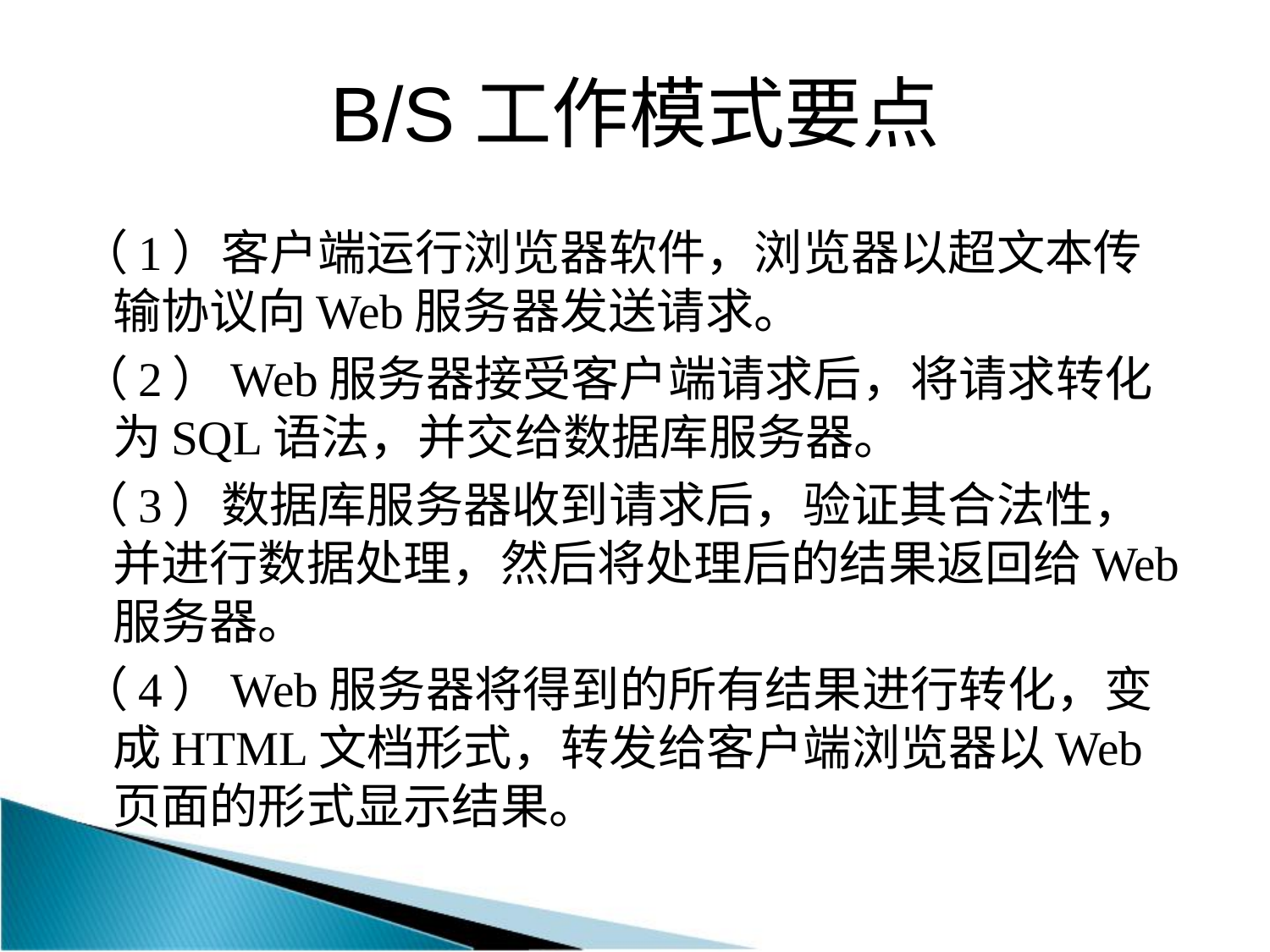

# B/S工作模式要点
（1）客户端运行浏览器软件，浏览器以超文本传输协议向Web服务器发送请求。
（2）Web服务器接受客户端请求后，将请求转化为SQL语法，并交给数据库服务器。
（3）数据库服务器收到请求后，验证其合法性，并进行数据处理，然后将处理后的结果返回给Web服务器。
（4）Web服务器将得到的所有结果进行转化，变成HTML文档形式，转发给客户端浏览器以Web页面的形式显示结果。